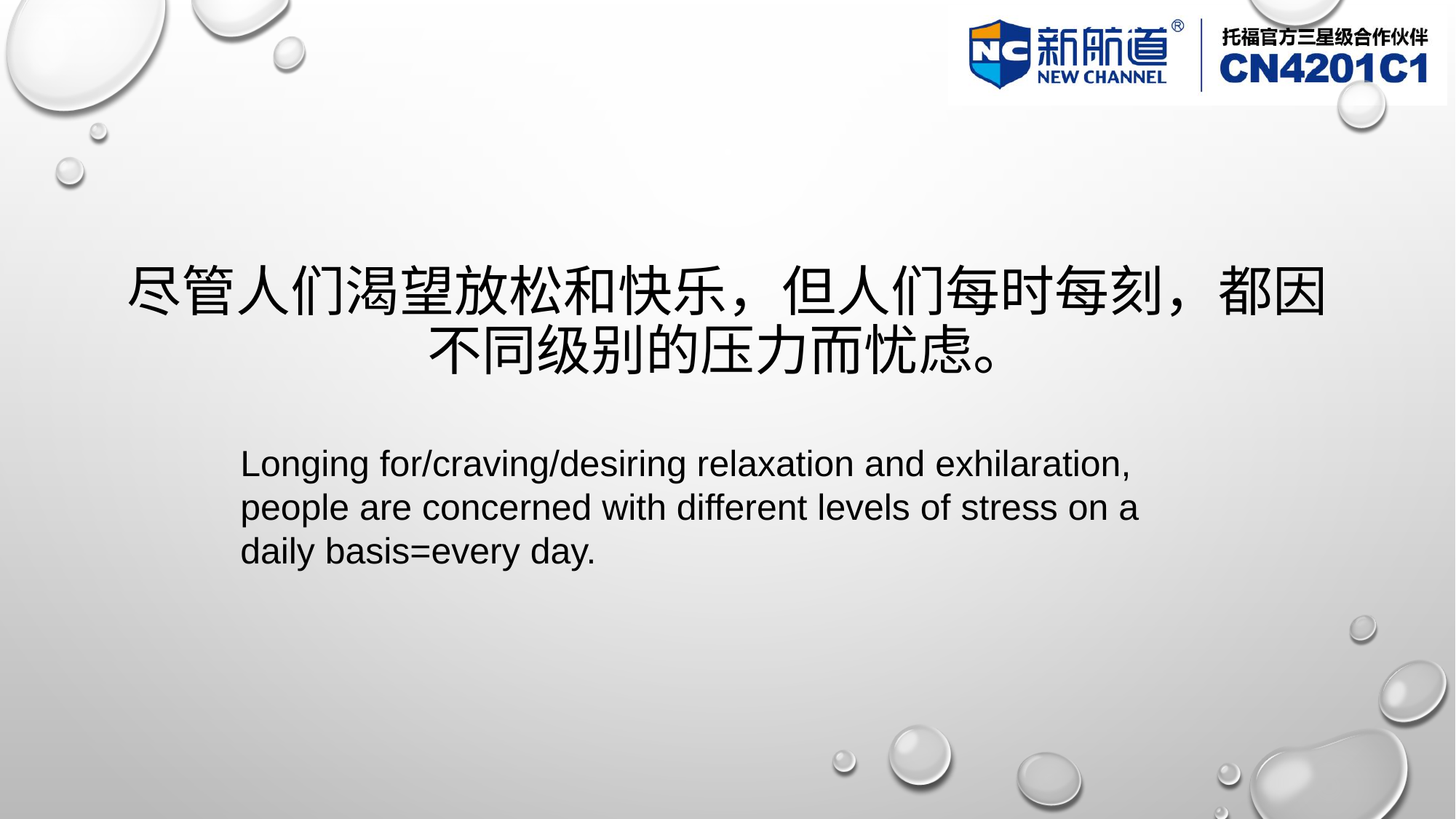

# 尽管人们渴望放松和快乐，但人们每时每刻，都因不同级别的压力而忧虑。

Longing for/craving/desiring relaxation and exhilaration, people are concerned with different levels of stress on a daily basis=every day.